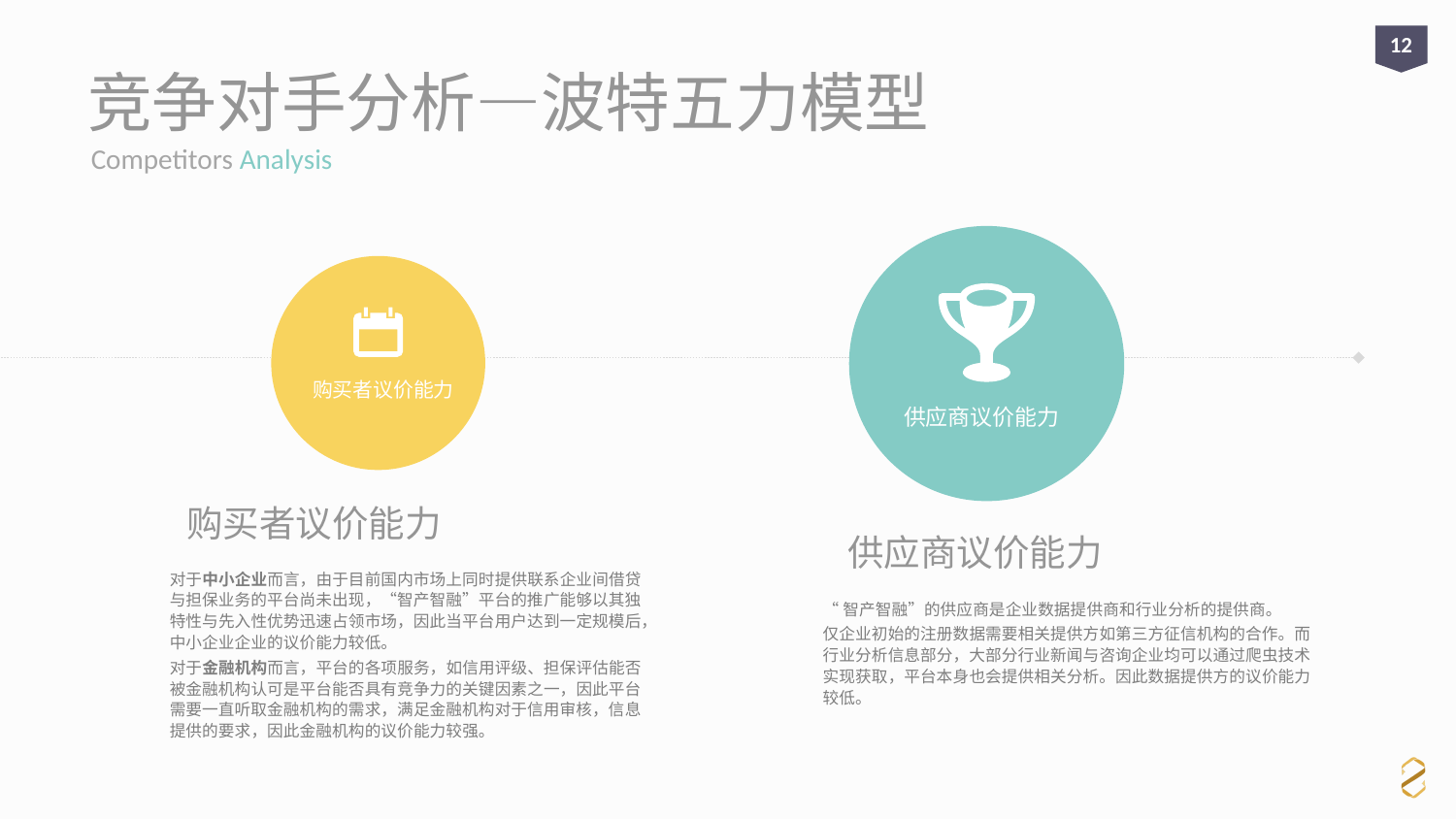

12
# 竞争对手分析—波特五力模型
Competitors Analysis

供应商议价能力

购买者议价能力
购买者议价能力
供应商议价能力
对于中小企业而言，由于目前国内市场上同时提供联系企业间借贷与担保业务的平台尚未出现，“智产智融”平台的推广能够以其独特性与先入性优势迅速占领市场，因此当平台用户达到一定规模后，中小企业企业的议价能力较低。
对于金融机构而言，平台的各项服务，如信用评级、担保评估能否被金融机构认可是平台能否具有竞争力的关键因素之一，因此平台需要一直听取金融机构的需求，满足金融机构对于信用审核，信息提供的要求，因此金融机构的议价能力较强。

“智产智融”的供应商是企业数据提供商和行业分析的提供商。
仅企业初始的注册数据需要相关提供方如第三方征信机构的合作。而行业分析信息部分，大部分行业新闻与咨询企业均可以通过爬虫技术实现获取，平台本身也会提供相关分析。因此数据提供方的议价能力较低。